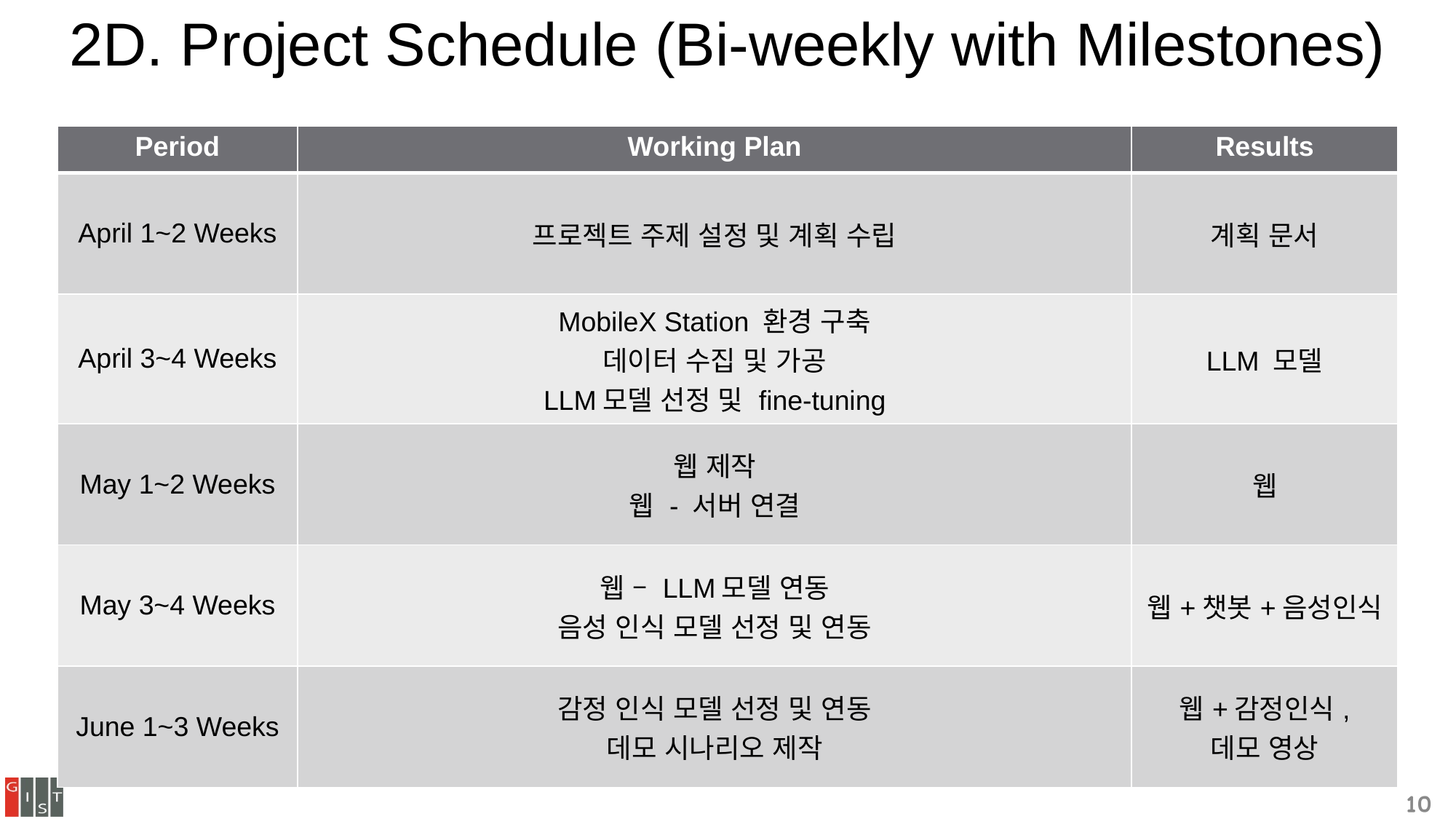

# 2D. Project Schedule (Bi-weekly with Milestones)
| Period | Working Plan | Results |
| --- | --- | --- |
| April 1~2 Weeks | 프로젝트 주제 설정 및 계획 수립 | 계획 문서 |
| April 3~4 Weeks | MobileX Station 환경 구축 데이터 수집 및 가공 LLM모델 선정 및 fine-tuning | LLM 모델 |
| May 1~2 Weeks | 웹 제작 웹 - 서버 연결 | 웹 |
| May 3~4 Weeks | 웹 – LLM모델 연동 음성 인식 모델 선정 및 연동 | 웹+챗봇+음성인식 |
| June 1~3 Weeks | 감정 인식 모델 선정 및 연동 데모 시나리오 제작 | 웹+감정인식, 데모 영상 |
10